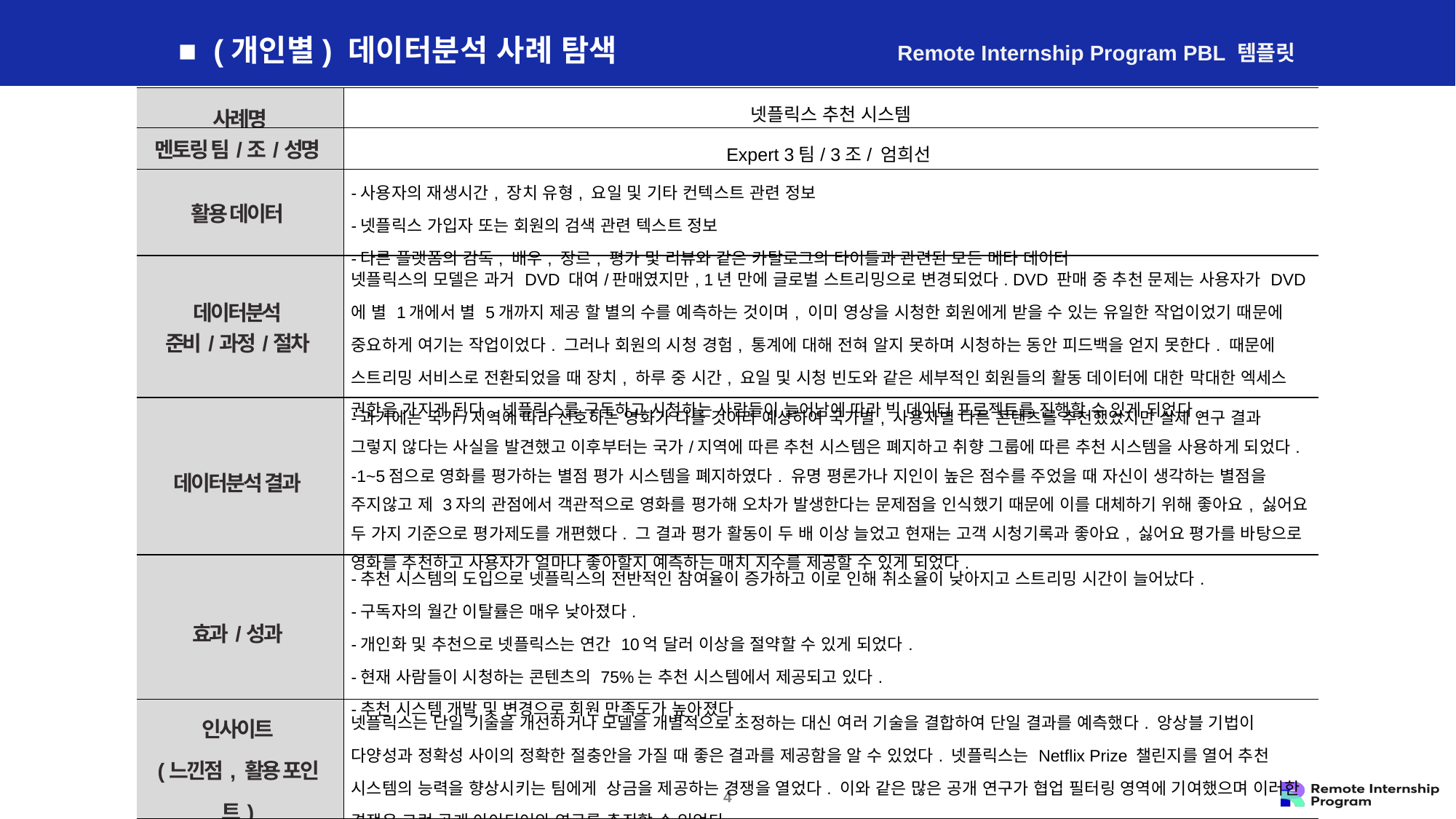

■  (개인별) 데이터분석 사례 탐색
Remote Internship Program PBL 템플릿
| 사례명 | 넷플릭스 추천 시스템 |
| --- | --- |
| 멘토링 팀/조/성명 | Expert 3팀/ 3조/ 엄희선 |
| 활용 데이터 | -사용자의 재생시간, 장치 유형, 요일 및 기타 컨텍스트 관련 정보 -넷플릭스 가입자 또는 회원의 검색 관련 텍스트 정보 -다른 플랫폼의 감독, 배우, 장르, 평가 및 리뷰와 같은 카탈로그의 타이틀과 관련된 모든 메타 데이터 |
| 데이터분석 준비/과정/절차 | 넷플릭스의 모델은 과거 DVD 대여/판매였지만, 1년 만에 글로벌 스트리밍으로 변경되었다. DVD 판매 중 추천 문제는 사용자가 DVD에 별 1개에서 별 5개까지 제공 할 별의 수를 예측하는 것이며, 이미 영상을 시청한 회원에게 받을 수 있는 유일한 작업이었기 때문에 중요하게 여기는 작업이었다. 그러나 회원의 시청 경험, 통계에 대해 전혀 알지 못하며 시청하는 동안 피드백을 얻지 못한다. 때문에 스트리밍 서비스로 전환되었을 때 장치, 하루 중 시간, 요일 및 시청 빈도와 같은 세부적인 회원들의 활동 데이터에 대한 막대한 엑세스 권한을 가지게 된다. 넷플릭스를 구독하고 시청하는 사람들이 늘어남에 따라 빅 데이터 프로젝트를 진행할 수 있게 되었다. |
| 데이터분석 결과 | -과거에는 국가/지역에 따라 선호하는 영화가 다를 것이라 예상하여 국가별, 사용자별 다른 콘텐츠를 추천했었지만 실제 연구 결과 그렇지 않다는 사실을 발견했고 이후부터는 국가/지역에 따른 추천 시스템은 폐지하고 취향 그룹에 따른 추천 시스템을 사용하게 되었다. -1~5점으로 영화를 평가하는 별점 평가 시스템을 폐지하였다. 유명 평론가나 지인이 높은 점수를 주었을 때 자신이 생각하는 별점을 주지않고 제 3자의 관점에서 객관적으로 영화를 평가해 오차가 발생한다는 문제점을 인식했기 때문에 이를 대체하기 위해 좋아요, 싫어요 두 가지 기준으로 평가제도를 개편했다. 그 결과 평가 활동이 두 배 이상 늘었고 현재는 고객 시청기록과 좋아요, 싫어요 평가를 바탕으로 영화를 추천하고 사용자가 얼마나 좋아할지 예측하는 매치 지수를 제공할 수 있게 되었다. |
| 효과/성과 | -추천 시스템의 도입으로 넷플릭스의 전반적인 참여율이 증가하고 이로 인해 취소율이 낮아지고 스트리밍 시간이 늘어났다. -구독자의 월간 이탈률은 매우 낮아졌다. -개인화 및 추천으로 넷플릭스는 연간 10억 달러 이상을 절약할 수 있게 되었다. -현재 사람들이 시청하는 콘텐츠의 75%는 추천 시스템에서 제공되고 있다. -추천 시스템 개발 및 변경으로 회원 만족도가 높아졌다. |
| 인사이트 (느낀점, 활용 포인트) | 넷플릭스는 단일 기술을 개선하거나 모델을 개별적으로 조정하는 대신 여러 기술을 결합하여 단일 결과를 예측했다. 앙상블 기법이 다양성과 정확성 사이의 정확한 절충안을 가질 때 좋은 결과를 제공함을 알 수 있었다. 넷플릭스는 Netflix Prize 챌린지를 열어 추천 시스템의 능력을 향상시키는 팀에게 상금을 제공하는 경쟁을 열었다. 이와 같은 많은 공개 연구가 협업 필터링 영역에 기여했으며 이러한 경쟁은 그런 공개 아이디어와 연구를 촉진할 수 있었다. |